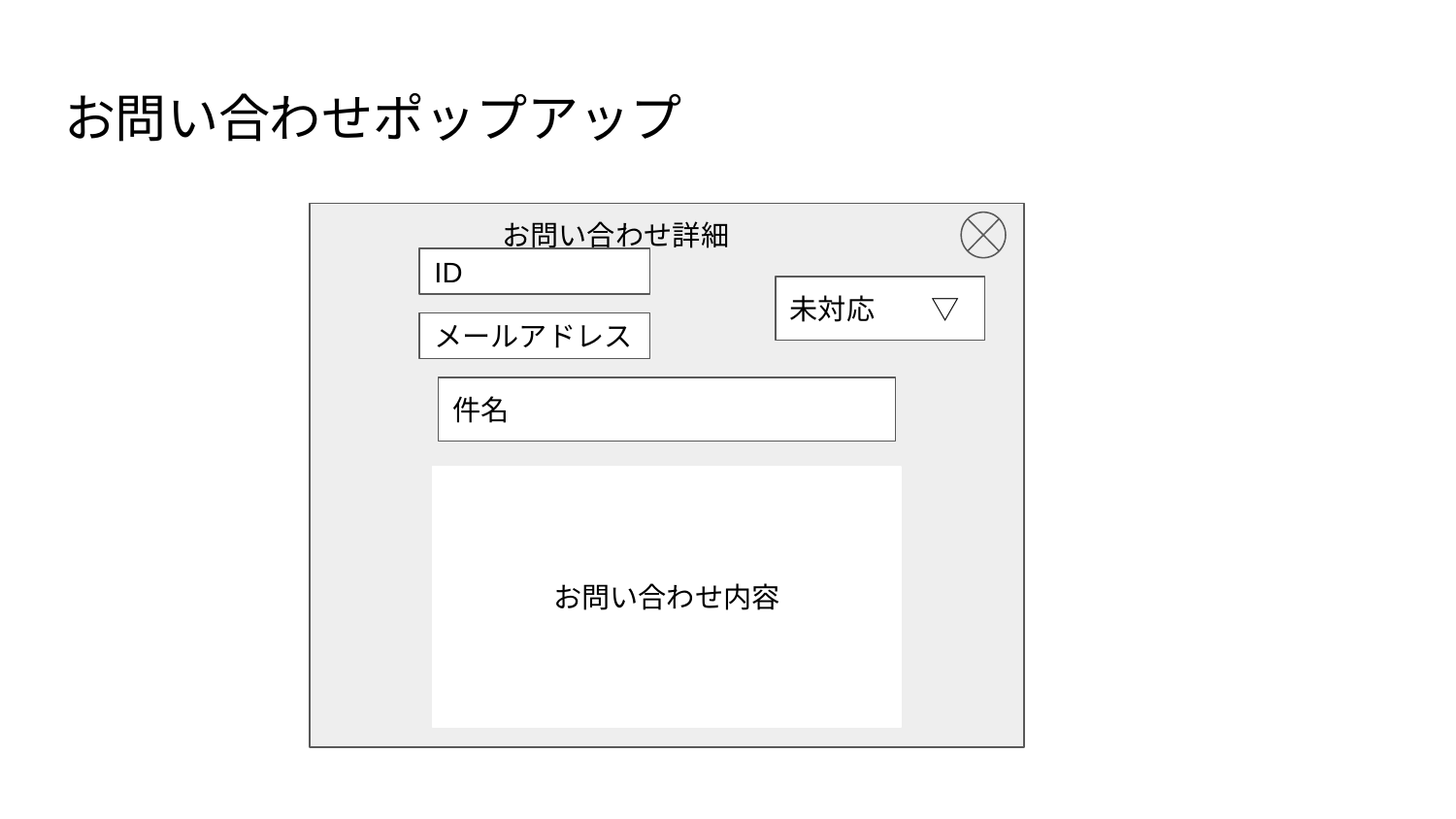

# お問い合わせポップアップ

お問い合わせ詳細

ID
未対応　　▽
メールアドレス
件名
お問い合わせ内容